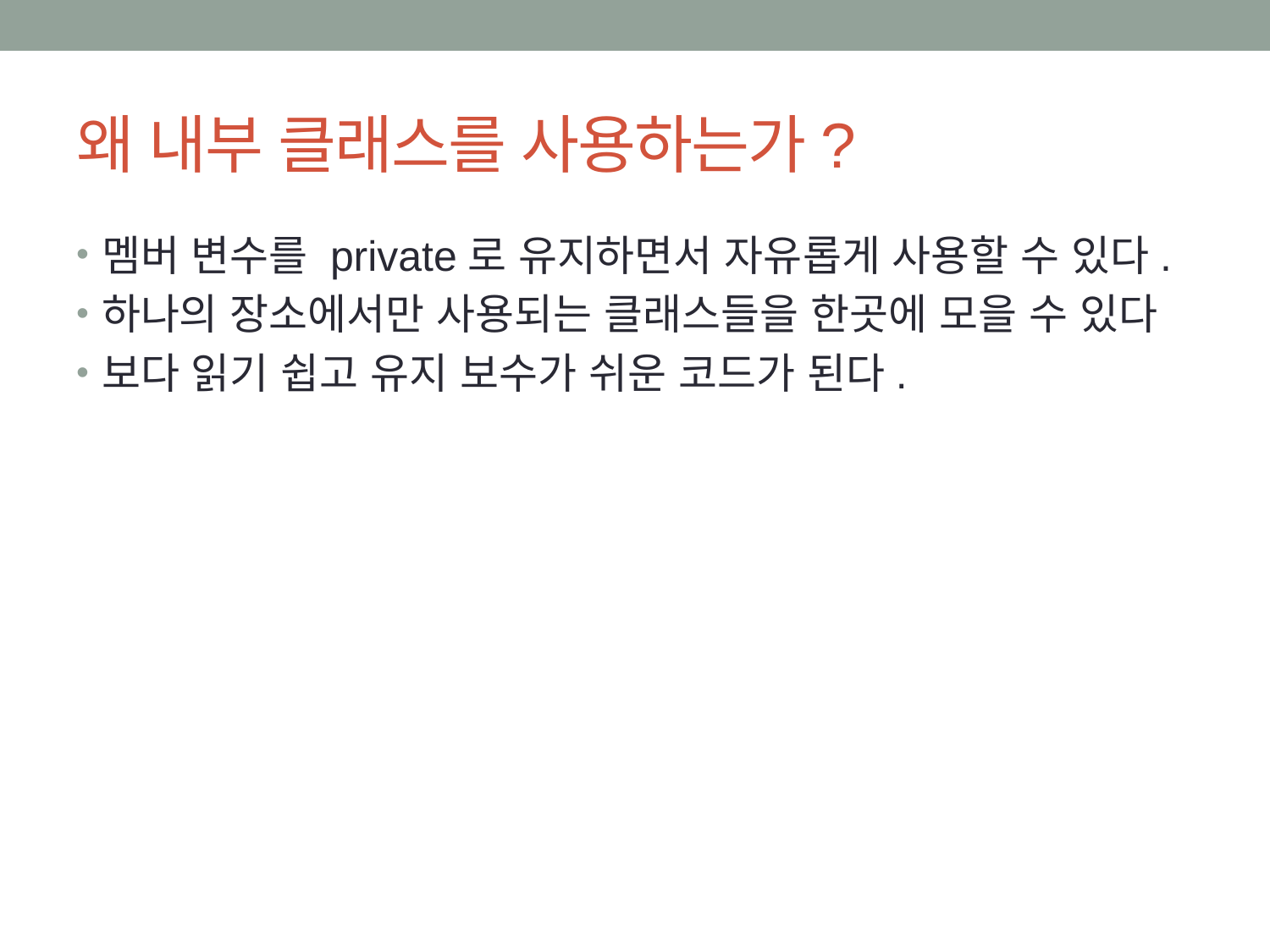

# 왜 내부 클래스를 사용하는가?
멤버 변수를 private로 유지하면서 자유롭게 사용할 수 있다.
하나의 장소에서만 사용되는 클래스들을 한곳에 모을 수 있다
보다 읽기 쉽고 유지 보수가 쉬운 코드가 된다.